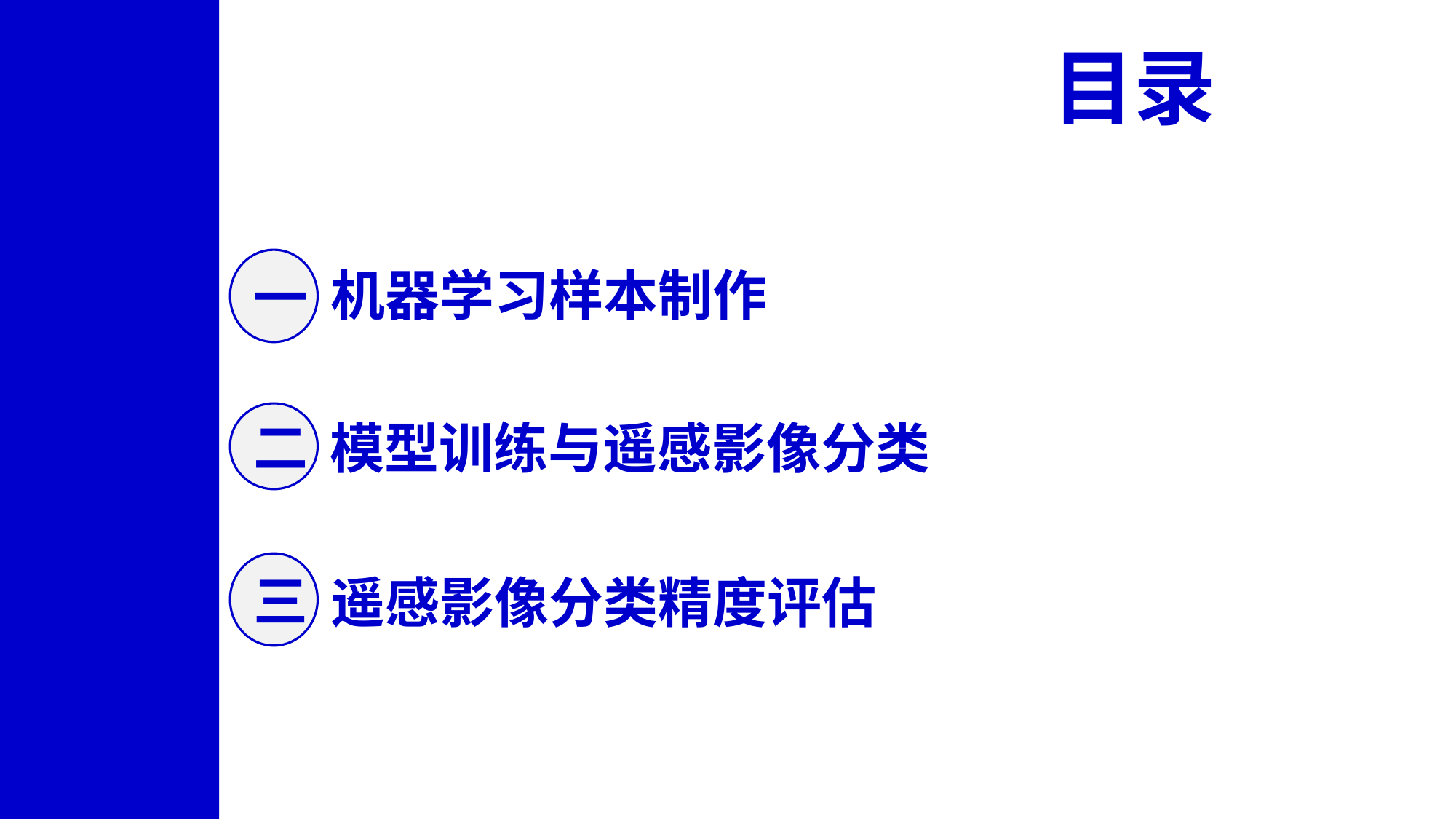

目录
一
机器学习样本制作
二
模型训练与遥感影像分类
三
遥感影像分类精度评估